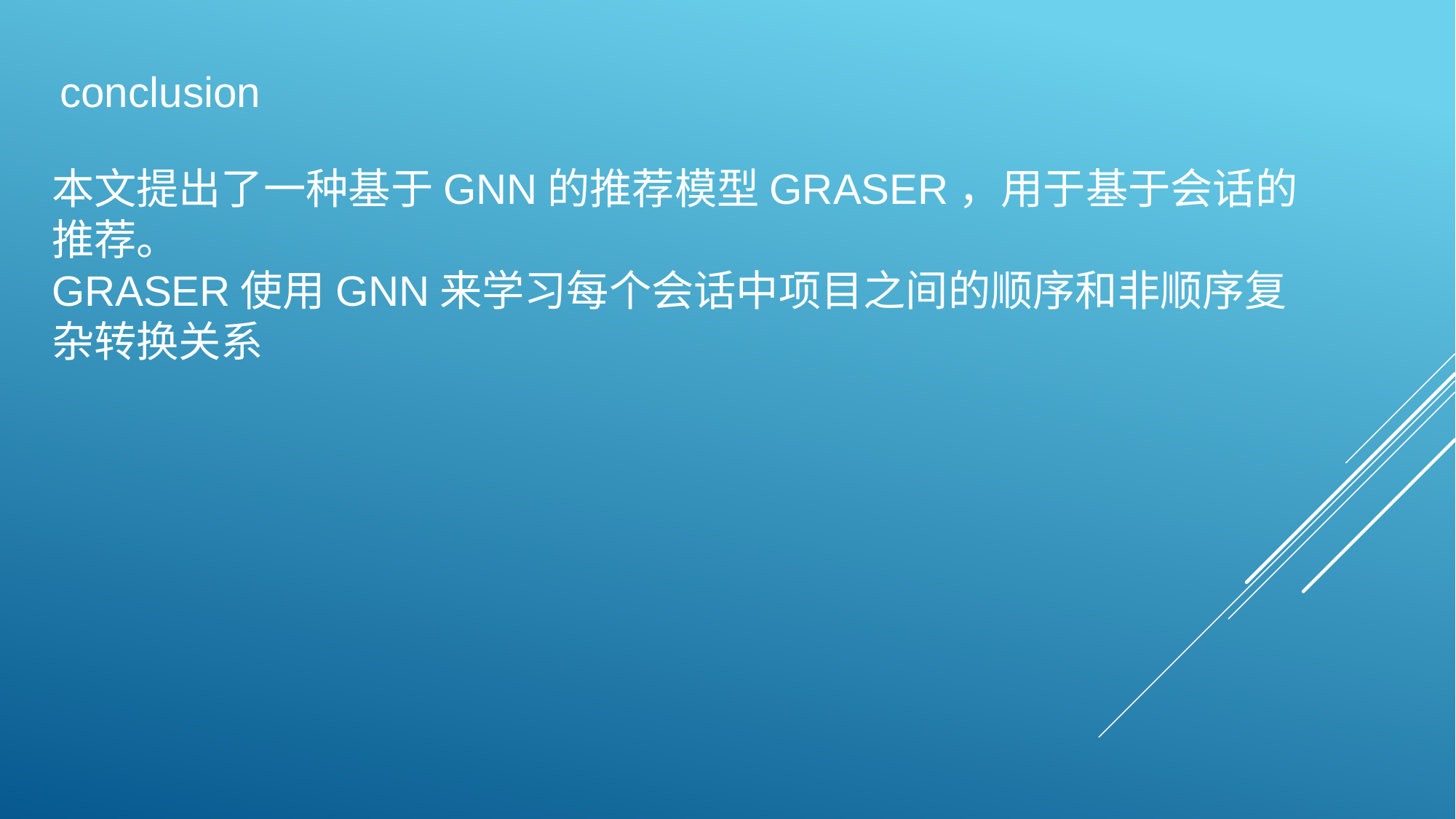

conclusion
本文提出了一种基于GNN的推荐模型GRASER，用于基于会话的推荐。
GRASER使用GNN来学习每个会话中项目之间的顺序和非顺序复杂转换关系